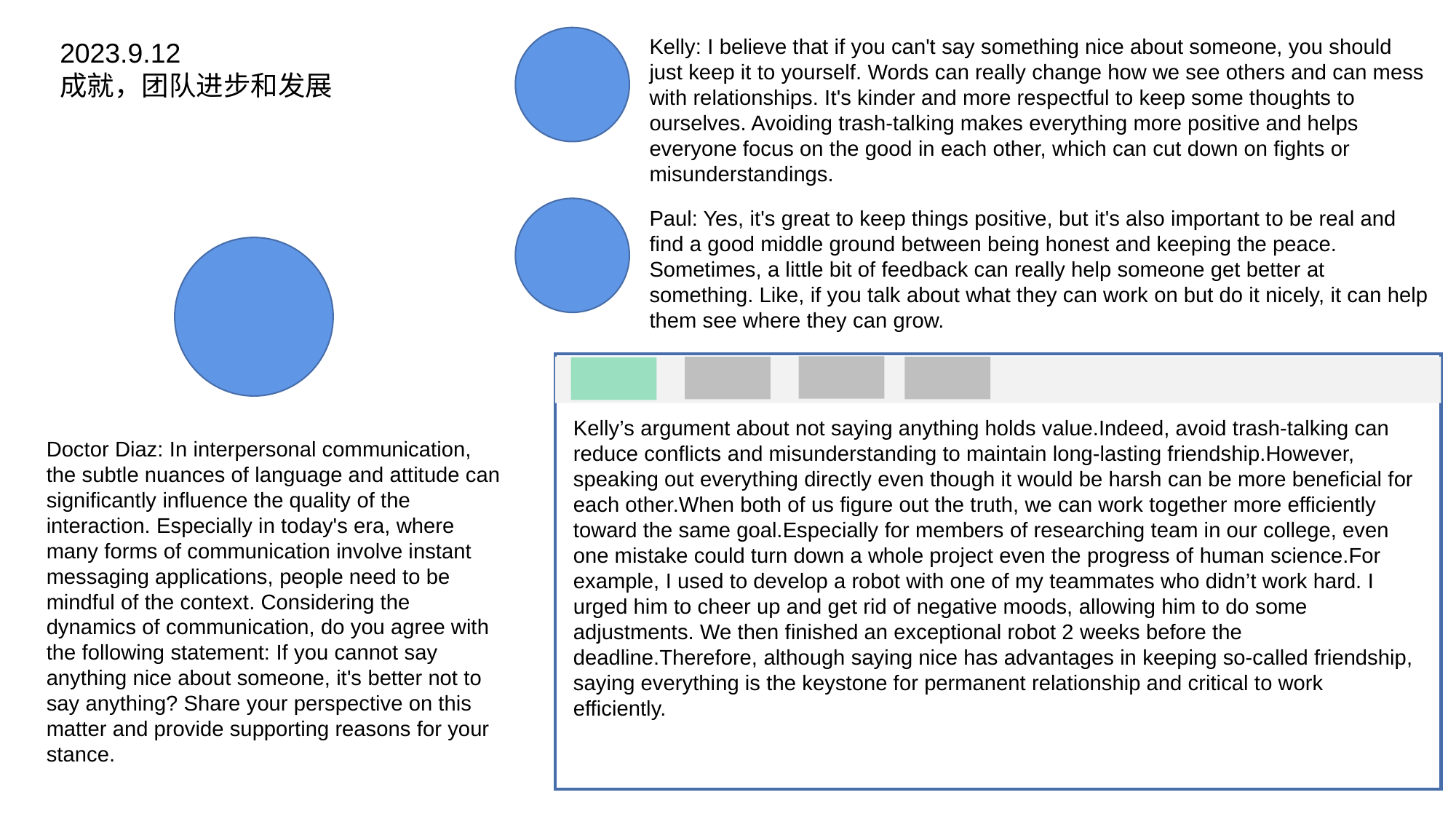

Kelly: I believe that if you can't say something nice about someone, you should just keep it to yourself. Words can really change how we see others and can mess with relationships. It's kinder and more respectful to keep some thoughts to ourselves. Avoiding trash-talking makes everything more positive and helps everyone focus on the good in each other, which can cut down on fights or misunderstandings.
2023.9.12
成就，团队进步和发展

Paul: Yes, it's great to keep things positive, but it's also important to be real and find a good middle ground between being honest and keeping the peace. Sometimes, a little bit of feedback can really help someone get better at something. Like, if you talk about what they can work on but do it nicely, it can help them see where they can grow.

Kelly’s argument about not saying anything holds value.Indeed, avoid trash-talking can reduce conflicts and misunderstanding to maintain long-lasting friendship.However, speaking out everything directly even though it would be harsh can be more beneficial for each other.When both of us figure out the truth, we can work together more efficiently toward the same goal.Especially for members of researching team in our college, even one mistake could turn down a whole project even the progress of human science.For example, I used to develop a robot with one of my teammates who didn’t work hard. I urged him to cheer up and get rid of negative moods, allowing him to do some adjustments. We then finished an exceptional robot 2 weeks before the deadline.Therefore, although saying nice has advantages in keeping so-called friendship, saying everything is the keystone for permanent relationship and critical to work efficiently.
Doctor Diaz: In interpersonal communication, the subtle nuances of language and attitude can significantly influence the quality of the interaction. Especially in today's era, where many forms of communication involve instant messaging applications, people need to be mindful of the context. Considering the dynamics of communication, do you agree with the following statement: If you cannot say anything nice about someone, it's better not to say anything? Share your perspective on this matter and provide supporting reasons for your stance.